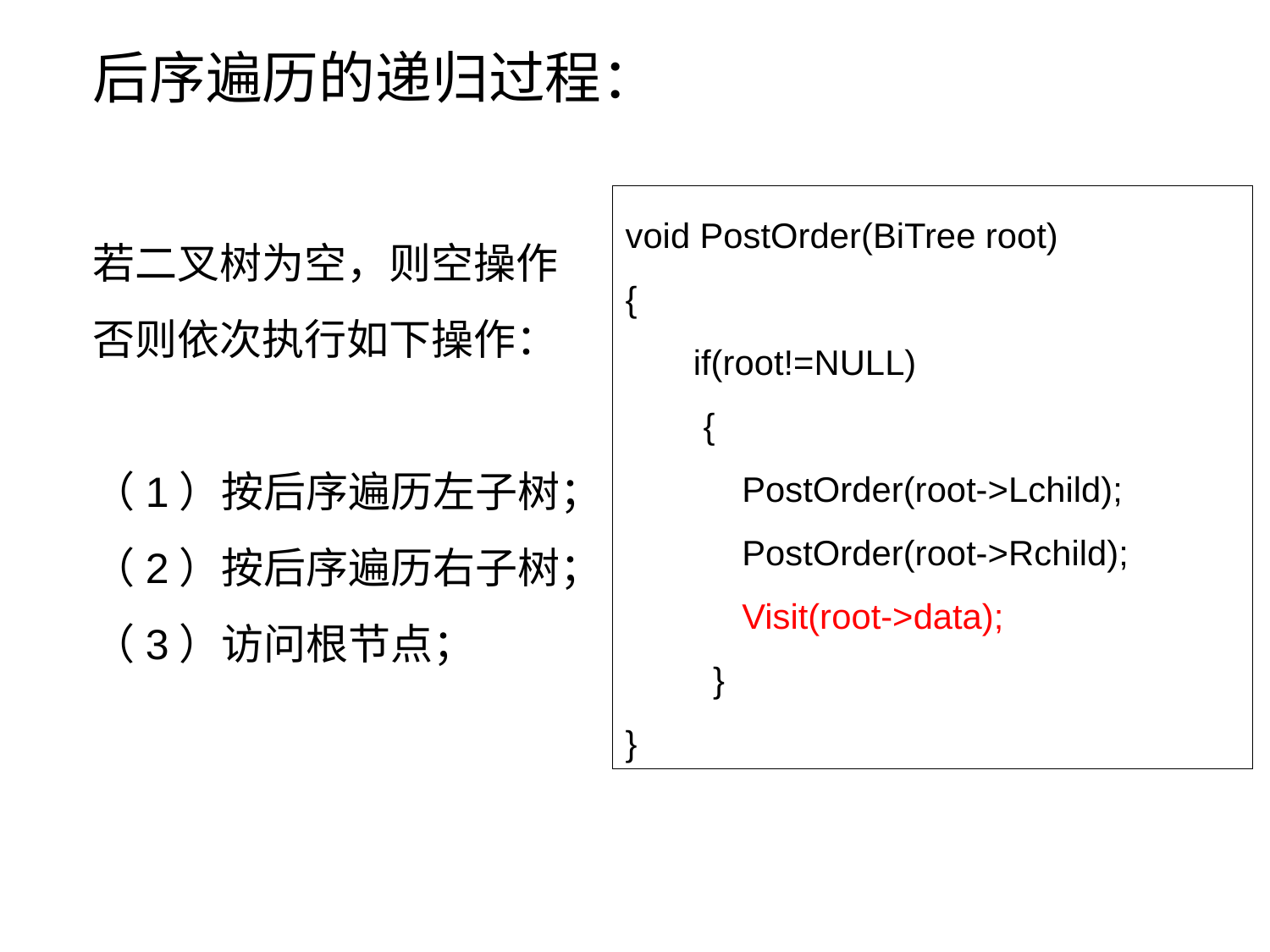

后序遍历的递归过程：

若二叉树为空，则空操作
否则依次执行如下操作：

（1）按后序遍历左子树；
（2）按后序遍历右子树；
（3）访问根节点；

void PostOrder(BiTree root)
{
       if(root!=NULL)
        {
            PostOrder(root->Lchild);
            PostOrder(root->Rchild);
            Visit(root->data);
         }
}
浏览器
电梯
手机通话记录
52